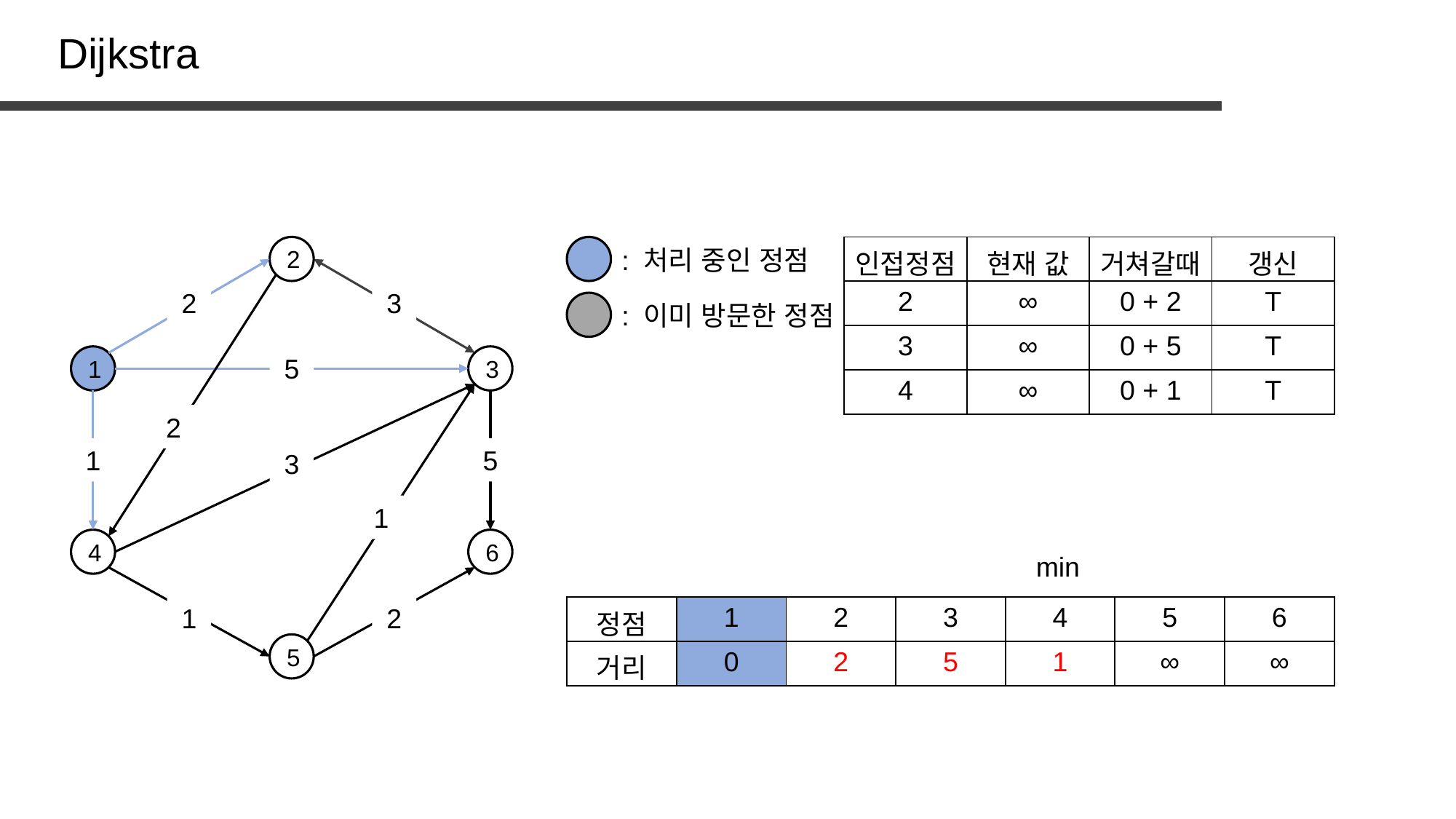

Dijkstra
2

| 인접정점 | 현재 값 | 거쳐갈때 | 갱신 |
| --- | --- | --- | --- |
| 2 | ∞ | 0 + 2 | T |
| 3 | ∞ | 0 + 5 | T |
| 4 | ∞ | 0 + 1 | T |
: 처리 중인 정점
2
3

: 이미 방문한 정점
1
5
3
2
1
5
3
1
4
6
min
1
2
| 정점 | 1 | 2 | 3 | 4 | 5 | 6 |
| --- | --- | --- | --- | --- | --- | --- |
| 거리 | 0 | 2 | 5 | 1 | ∞ | ∞ |
5